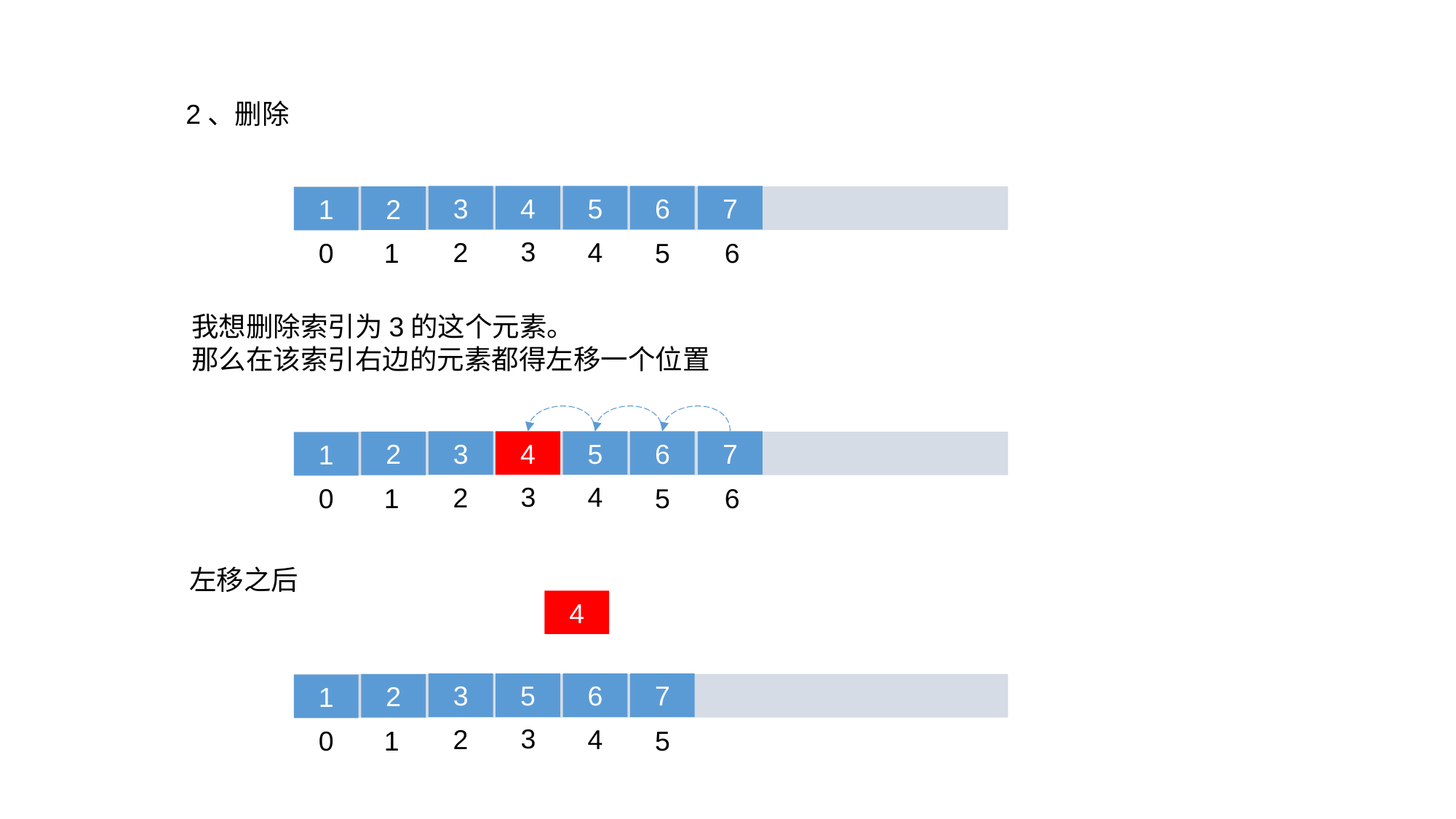

2、删除
3
4
5
6
7

2
1
3
4
2
0
1
5
6
我想删除索引为3的这个元素。
那么在该索引右边的元素都得左移一个位置
3
4
5
6
7

2
1
3
4
2
0
1
5
6
左移之后
4
3
5
6
7

2
1
3
4
2
0
1
5